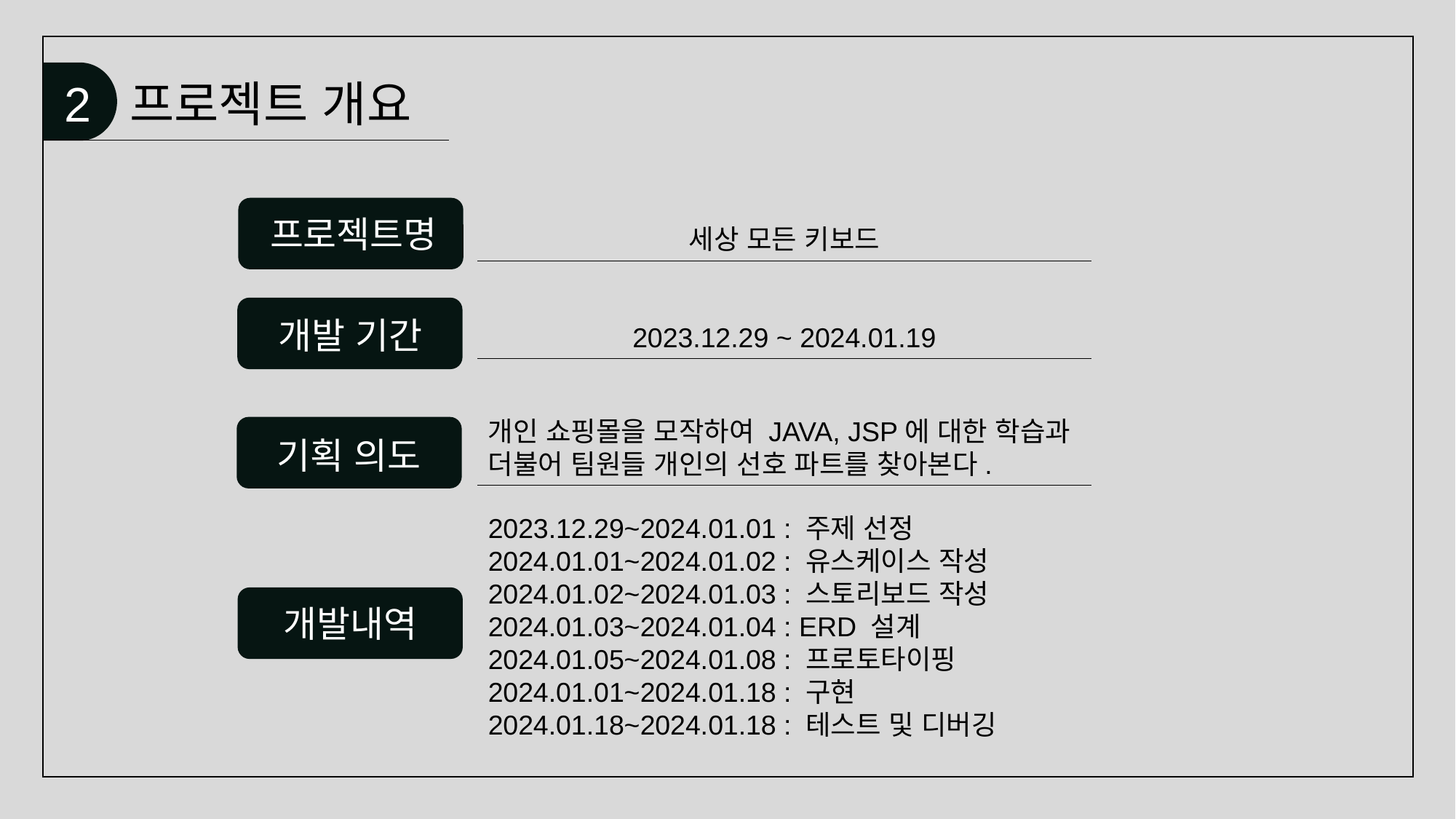

2  프로젝트 개요

프로젝트명
세상 모든 키보드

개발 기간
2023.12.29 ~ 2024.01.19
개인 쇼핑몰을 모작하여 JAVA, JSP에 대한 학습과 더불어 팀원들 개인의 선호 파트를 찾아본다.

기획 의도
2023.12.29~2024.01.01 : 주제 선정
2024.01.01~2024.01.02 : 유스케이스 작성
2024.01.02~2024.01.03 : 스토리보드 작성
2024.01.03~2024.01.04 : ERD 설계2024.01.05~2024.01.08 : 프로토타이핑
2024.01.01~2024.01.18 : 구현
2024.01.18~2024.01.18 : 테스트 및 디버깅

개발내역